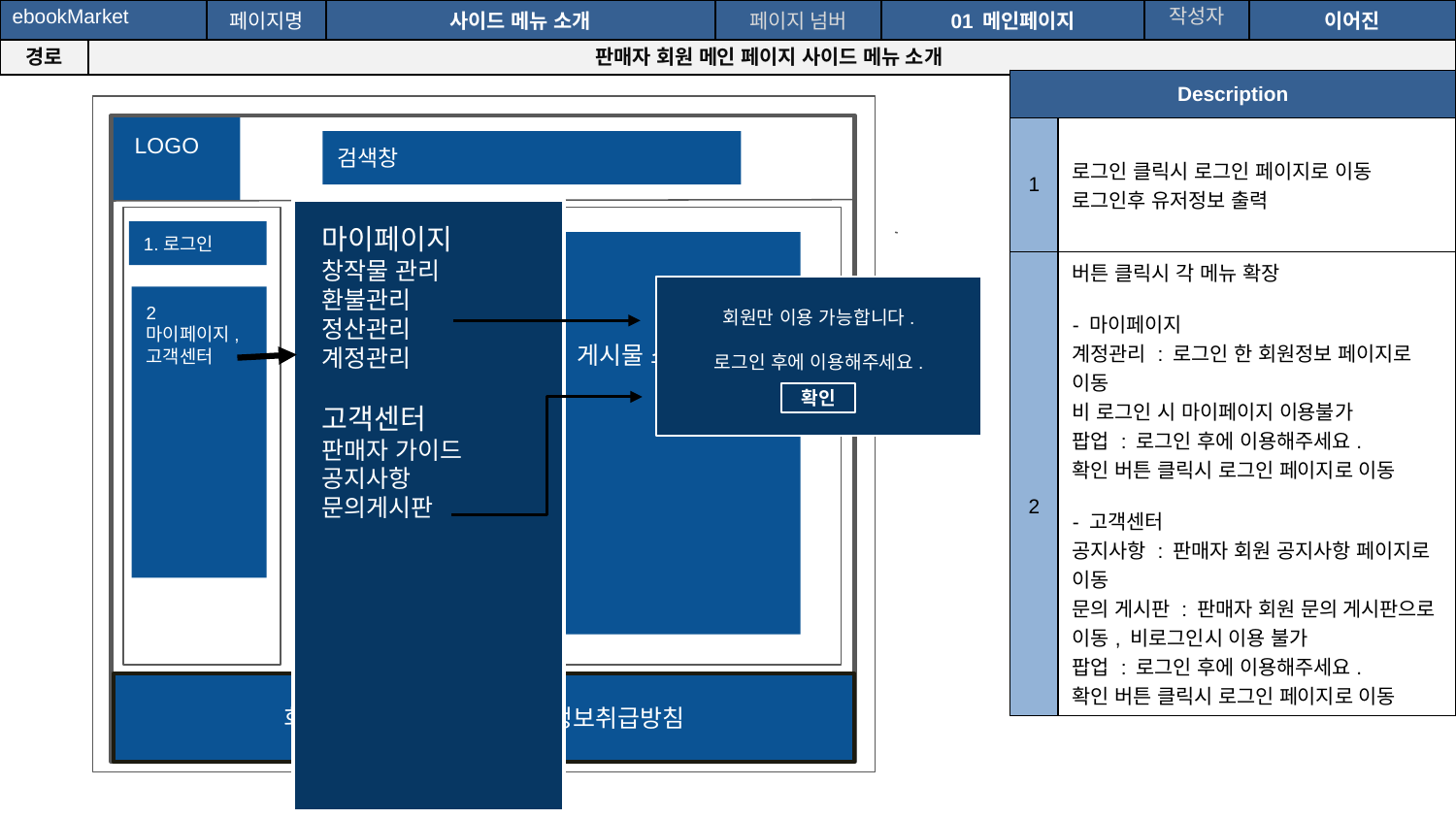

| ebookMarket |  | 페이지명 | 사이드 메뉴 소개 | 페이지 넘버 | 01 메인페이지 | 작성자 | 이어진 |
| --- | --- | --- | --- | --- | --- | --- | --- |
| 경로 | 판매자 회원 메인 페이지 사이드 메뉴 소개 |  |  |  |  |  |  |
| Description |  |
| --- | --- |
| 1 | 로그인 클릭시 로그인 페이지로 이동 로그인후 유저정보 출력 |
| 2 | 버튼 클릭시 각 메뉴 확장 - 마이페이지 계정관리 : 로그인 한 회원정보 페이지로 이동 비 로그인 시 마이페이지 이용불가 팝업 : 로그인 후에 이용해주세요. 확인 버튼 클릭시 로그인 페이지로 이동 - 고객센터 공지사항 : 판매자 회원 공지사항 페이지로 이동 문의 게시판 : 판매자 회원 문의 게시판으로 이동, 비로그인시 이용 불가 팝업 : 로그인 후에 이용해주세요. 확인 버튼 클릭시 로그인 페이지로 이동 |

 LOGO

검색창

마이페이지
창작물 관리
환불관리
정산관리
계정관리

고객센터
판매자 가이드
공지사항
문의게시판

1.로그인
게시글 리스트

회원만 이용 가능합니다.
로그인 후에 이용해주세요.
확인
2
마이페이지,
고객센터

미리보기
이미지
제목
작가, 게시물 소개
회사소개/ 이용약관/개인정보취급방침